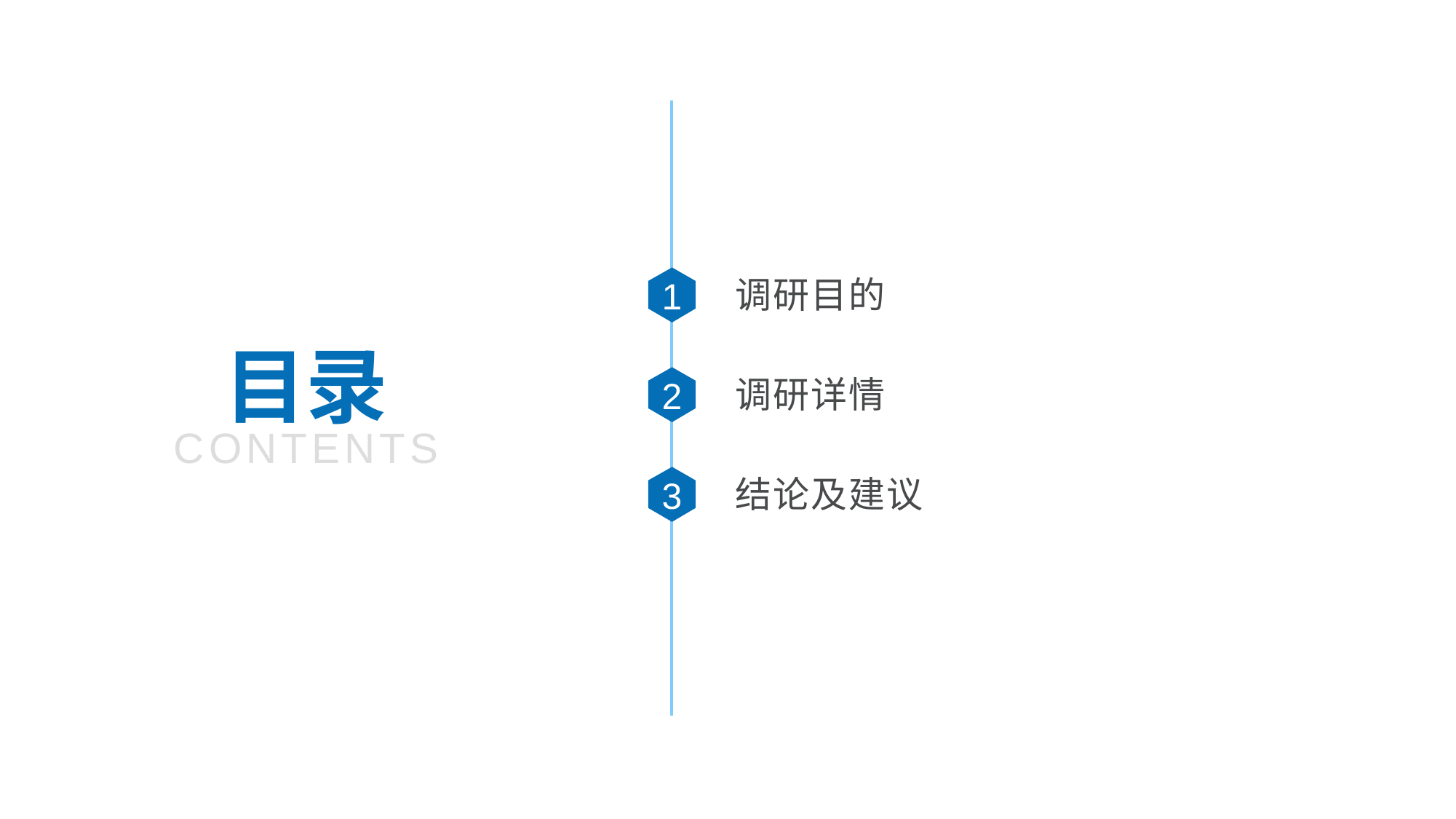

调研目的
1
目录
调研详情
2
CONTENTS
结论及建议
3